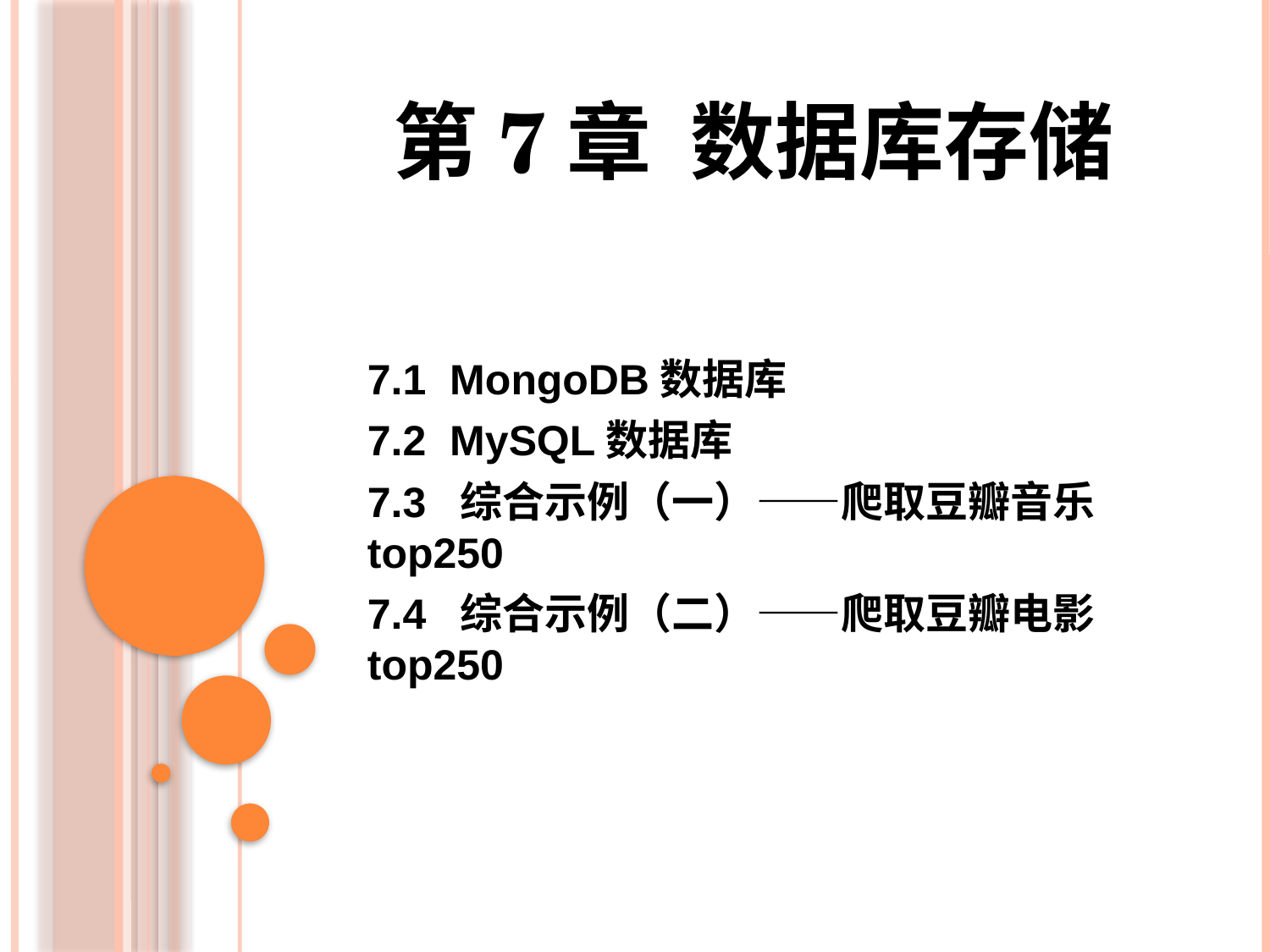

# 第7章  数据库存储
7.1  MongoDB数据库
7.2  MySQL数据库
7.3  综合示例（一）——爬取豆瓣音乐top250
7.4  综合示例（二）——爬取豆瓣电影top250